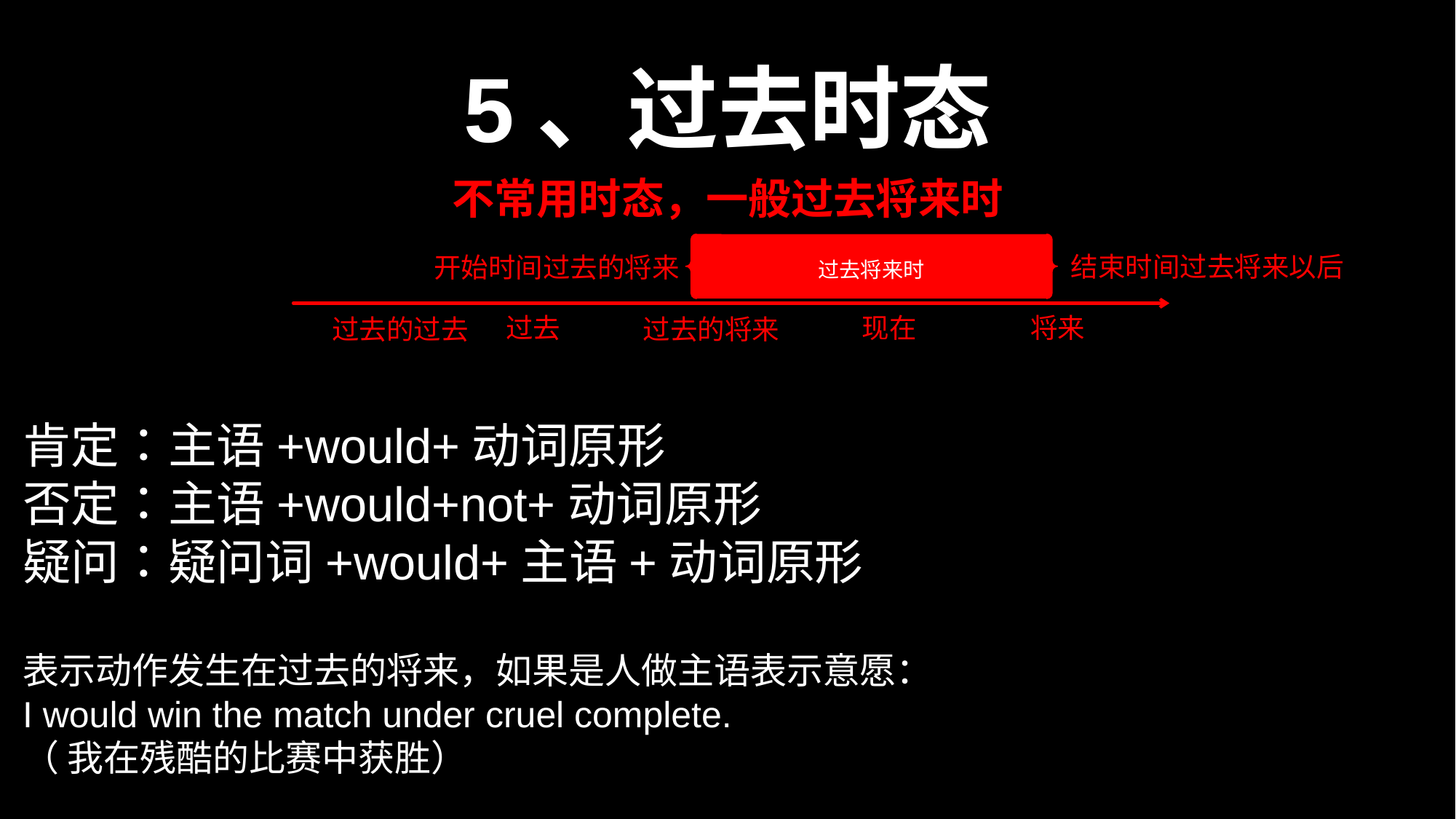

5、过去时态
不常用时态，一般过去将来时
过去将来时
过去
将来
现在
过去的将来
过去的过去
结束时间过去将来以后
开始时间过去的将来
肯定：主语+would+动词原形
否定：主语+would+not+动词原形
疑问：疑问词+would+主语+动词原形

表示动作发生在过去的将来，如果是人做主语表示意愿：
I would win the match under cruel complete.
（ 我在残酷的比赛中获胜）